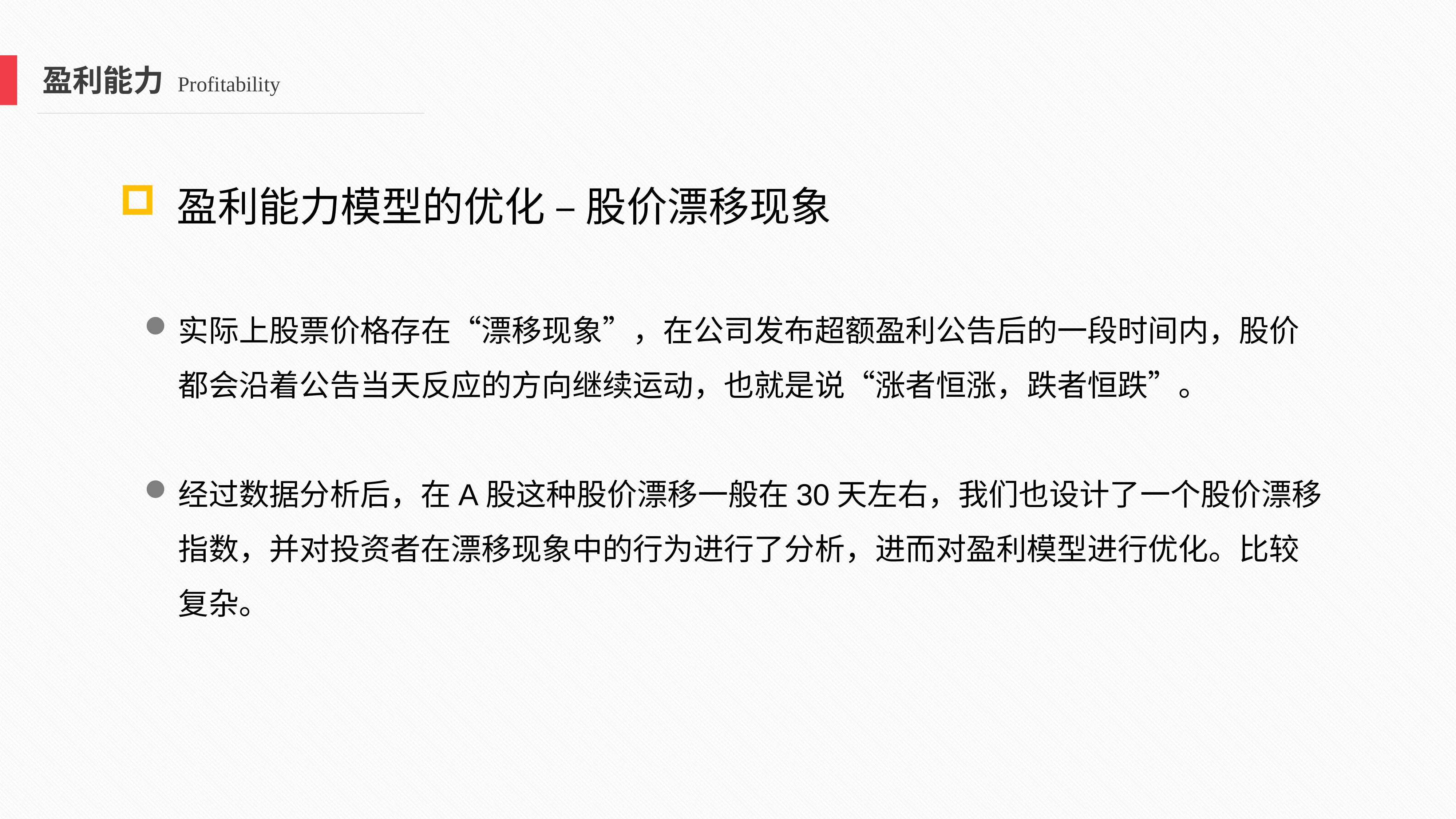

盈利能力 Profitability
 盈利能力模型的优化 – 股价漂移现象
实际上股票价格存在“漂移现象”，在公司发布超额盈利公告后的一段时间内，股价都会沿着公告当天反应的方向继续运动，也就是说“涨者恒涨，跌者恒跌”。

经过数据分析后，在A股这种股价漂移一般在30天左右，我们也设计了一个股价漂移指数，并对投资者在漂移现象中的行为进行了分析，进而对盈利模型进行优化。比较复杂。